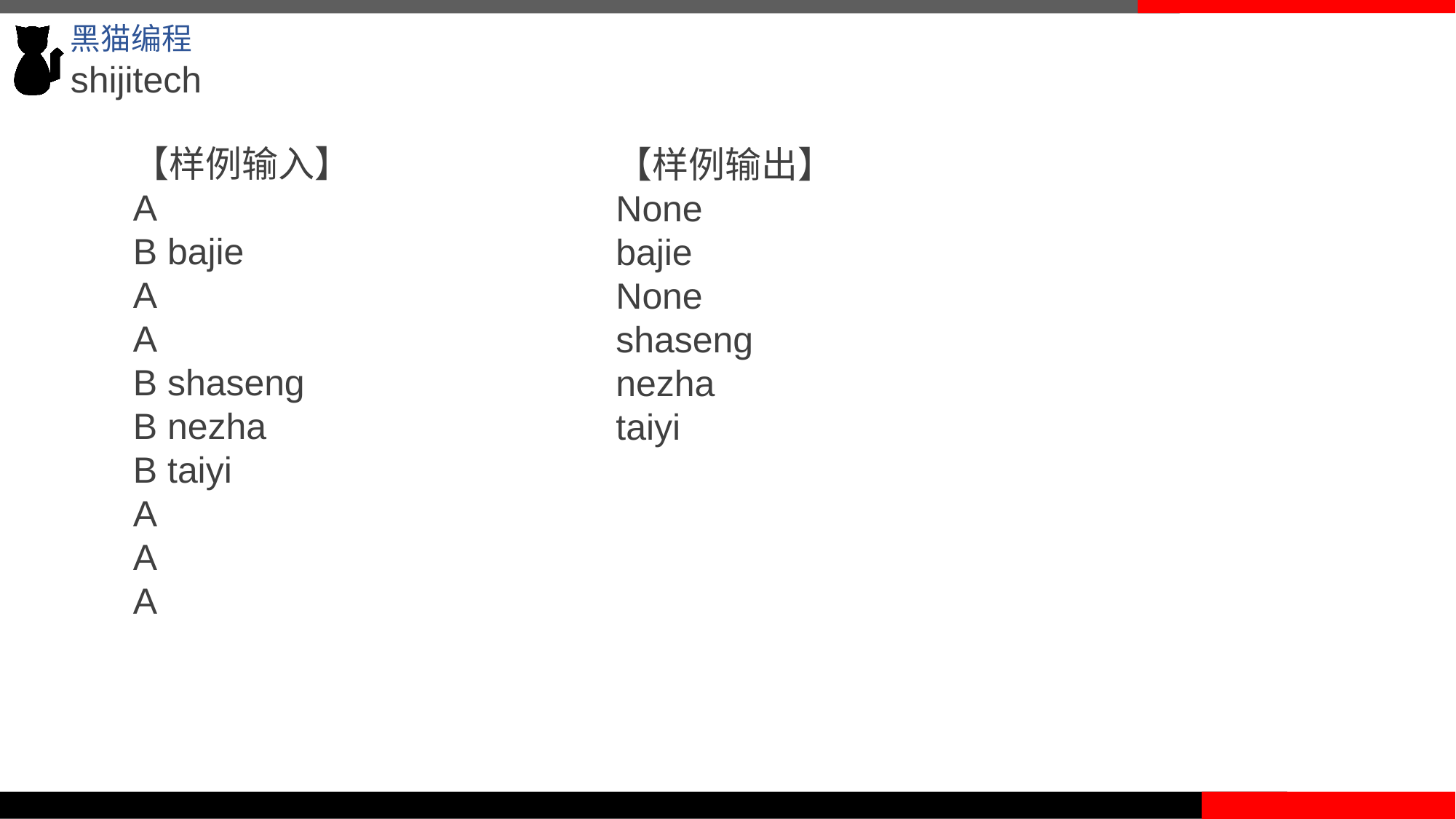

【样例输入】
A
B bajie
A
A
B shaseng
B nezha
B taiyi
A
A
A
【样例输出】
None
bajie
None
shaseng
nezha
taiyi